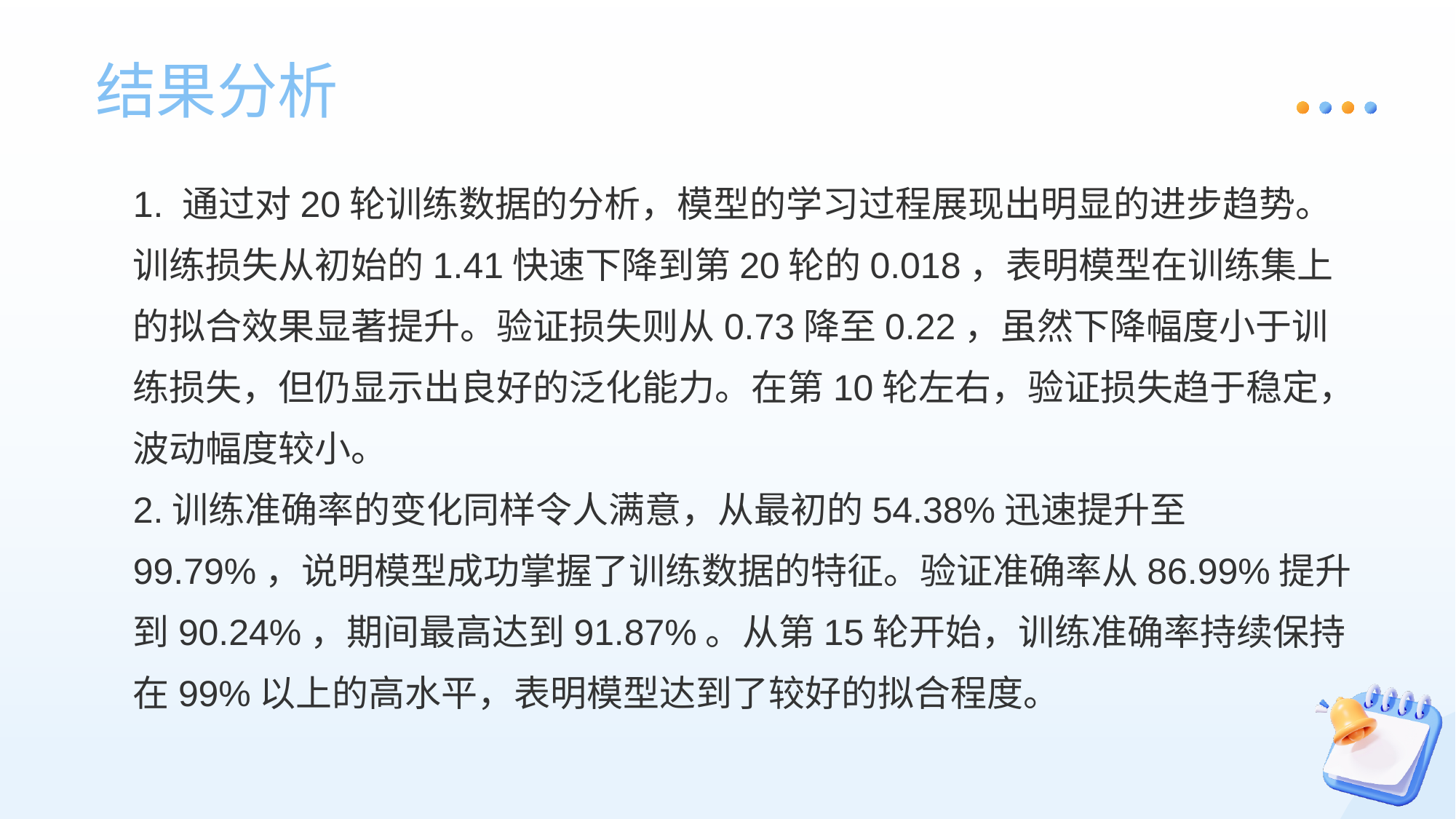

结果分析
1. 通过对20轮训练数据的分析，模型的学习过程展现出明显的进步趋势。训练损失从初始的1.41快速下降到第20轮的0.018，表明模型在训练集上的拟合效果显著提升。验证损失则从0.73降至0.22，虽然下降幅度小于训练损失，但仍显示出良好的泛化能力。在第10轮左右，验证损失趋于稳定，波动幅度较小。
2.训练准确率的变化同样令人满意，从最初的54.38%迅速提升至99.79%，说明模型成功掌握了训练数据的特征。验证准确率从86.99%提升到90.24%，期间最高达到91.87%。从第15轮开始，训练准确率持续保持在99%以上的高水平，表明模型达到了较好的拟合程度。